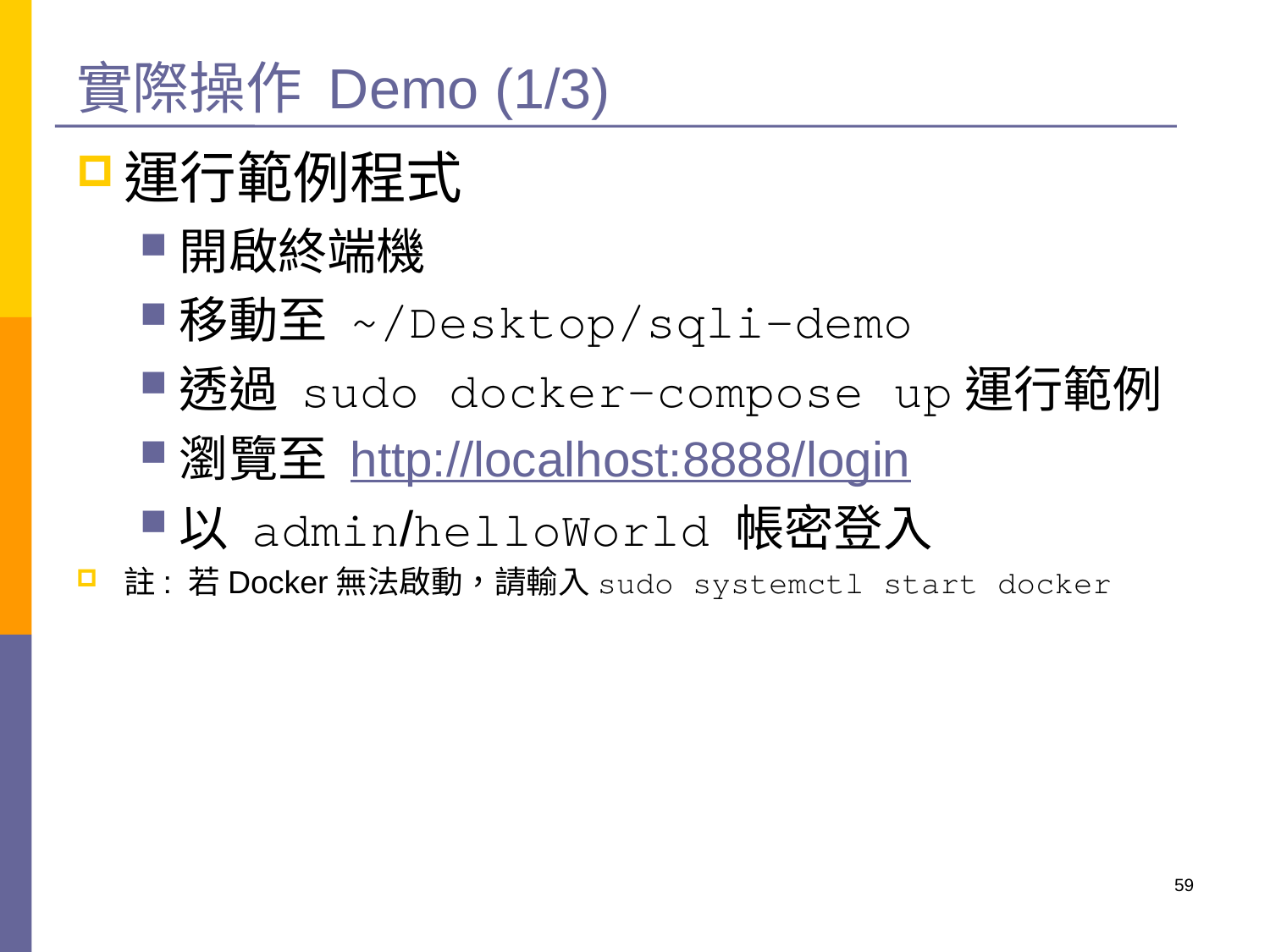

# 實際操作 Demo (1/3)
運行範例程式
開啟終端機
移動至 ~/Desktop/sqli-demo
透過 sudo docker-compose up運行範例
瀏覽至 http://localhost:8888/login
以 admin/helloWorld 帳密登入
註: 若Docker無法啟動，請輸入sudo systemctl start docker
59